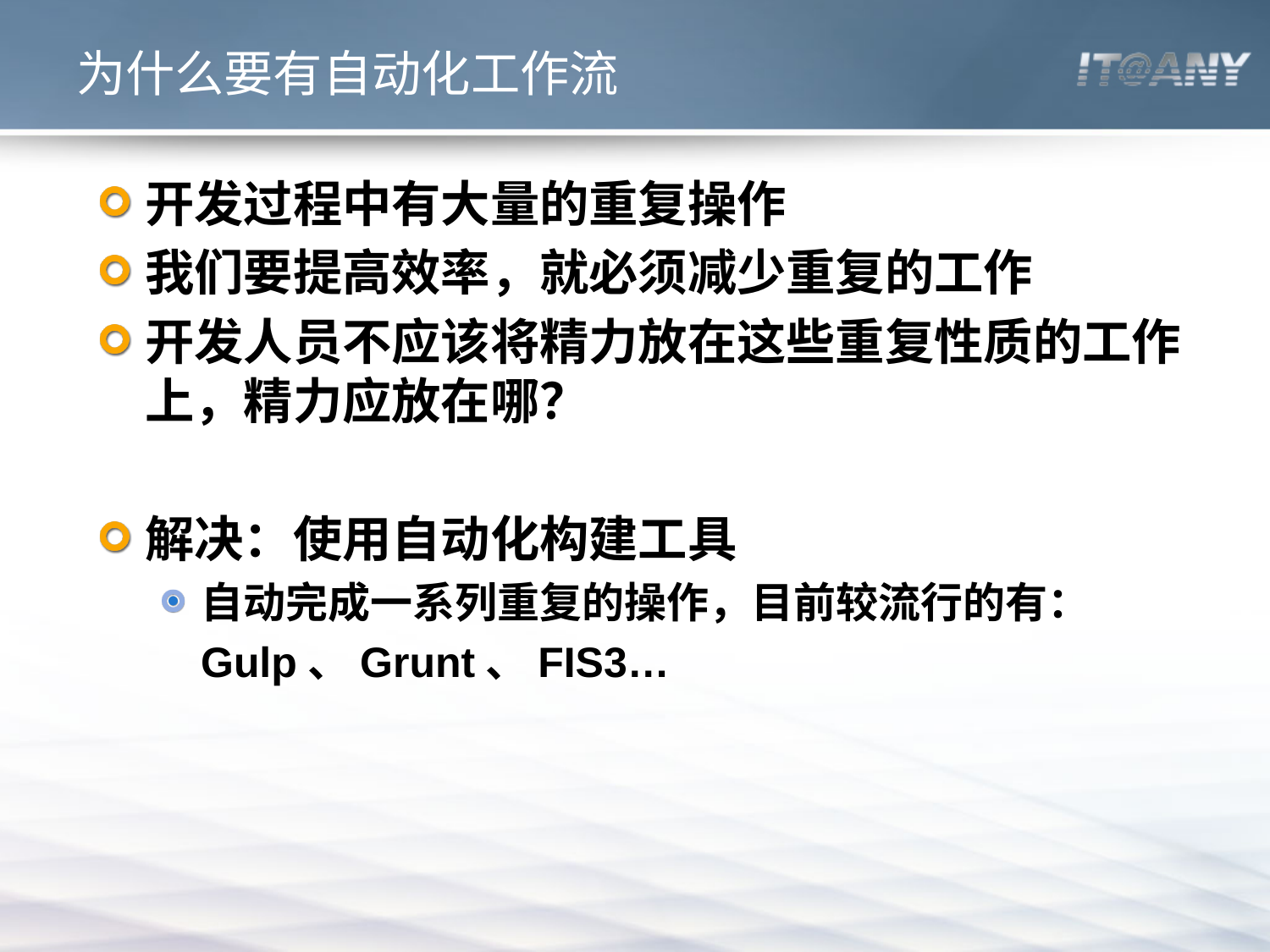

# 为什么要有自动化工作流
开发过程中有大量的重复操作
我们要提高效率，就必须减少重复的工作
开发人员不应该将精力放在这些重复性质的工作上，精力应放在哪？

解决：使用自动化构建工具
自动完成一系列重复的操作，目前较流行的有：
	Gulp、Grunt、FIS3…